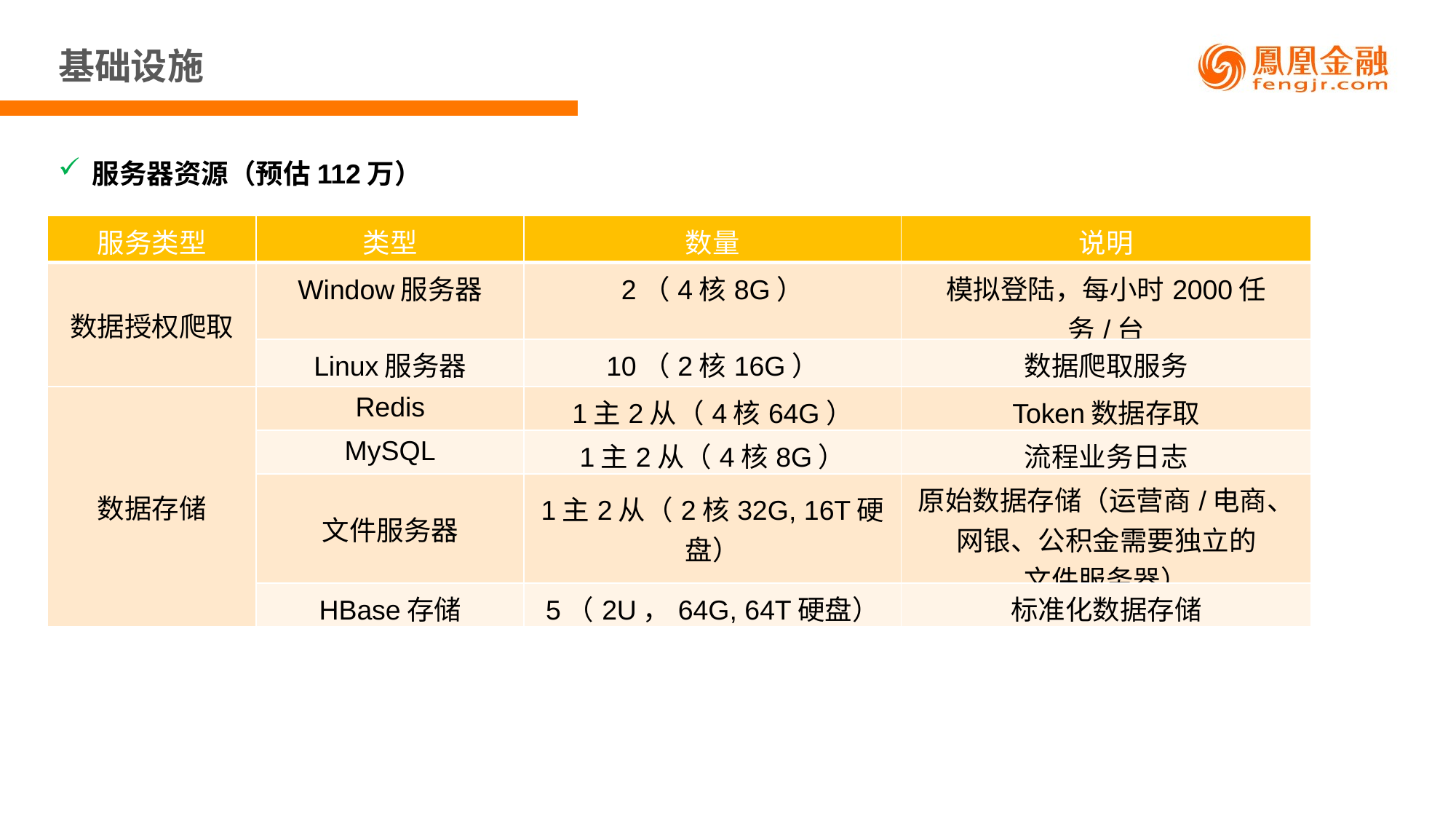

基础设施
服务器资源（预估112万）
| 服务类型 | 类型 | 数量 | 说明 |
| --- | --- | --- | --- |
| 数据授权爬取 | Window服务器 | 2（4核8G） | 模拟登陆，每小时2000任务/台 |
|  | Linux服务器 | 10（2核16G） | 数据爬取服务 |
| 数据存储 | Redis | 1主2从（4核64G） | Token数据存取 |
|  | MySQL | 1主2从（4核8G） | 流程业务日志 |
|  | 文件服务器 | 1主2从（2核32G, 16T硬盘） | 原始数据存储（运营商/电商、网银、公积金需要独立的 文件服务器） |
|  | HBase存储 | 5（2U，64G, 64T硬盘） | 标准化数据存储 |